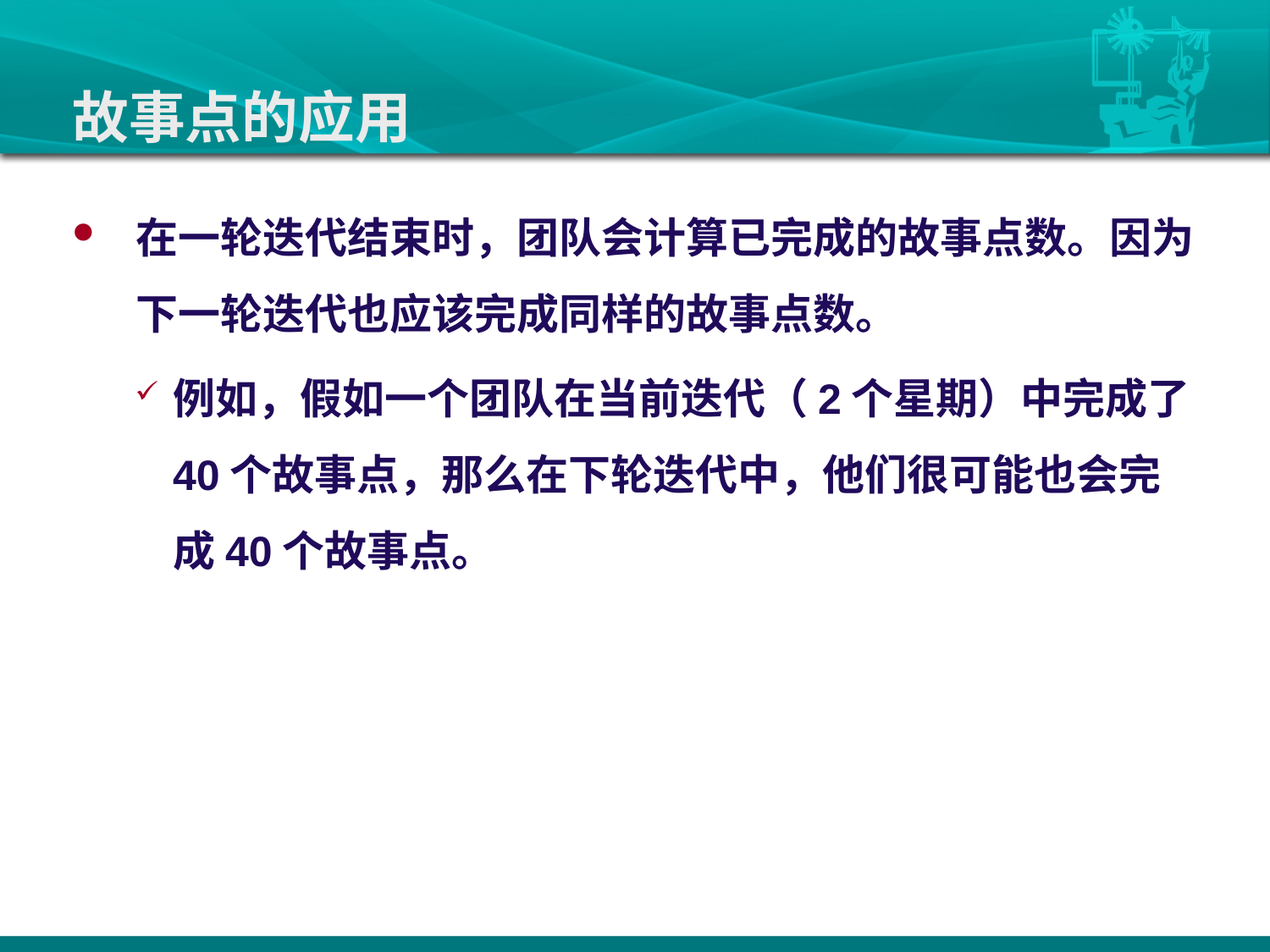

# 故事点的应用
在一轮迭代结束时，团队会计算已完成的故事点数。因为下一轮迭代也应该完成同样的故事点数。
例如，假如一个团队在当前迭代（2个星期）中完成了40个故事点，那么在下轮迭代中，他们很可能也会完成40个故事点。